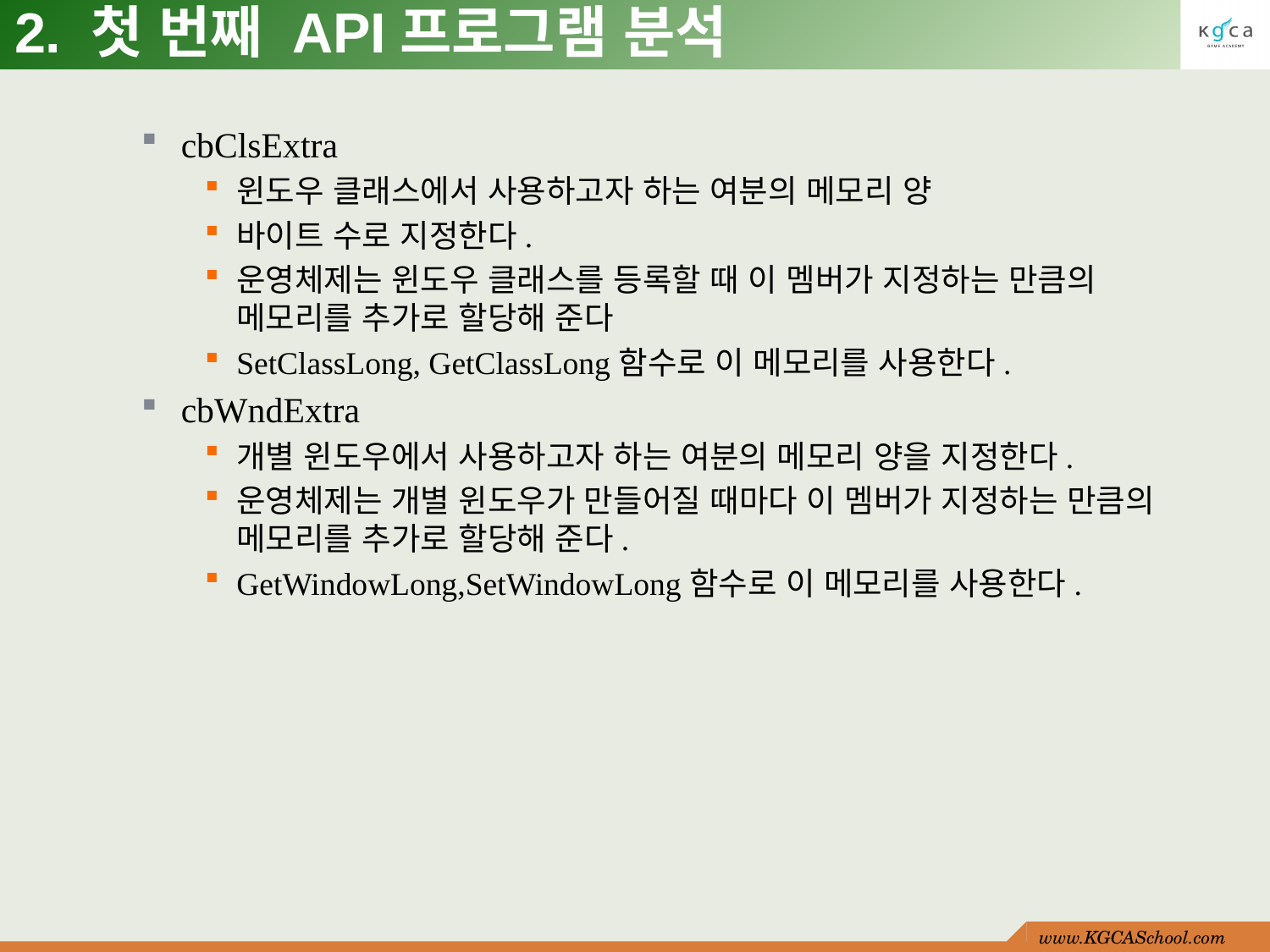

# 2. 첫 번째 API프로그램 분석
cbClsExtra
윈도우 클래스에서 사용하고자 하는 여분의 메모리 양
바이트 수로 지정한다.
운영체제는 윈도우 클래스를 등록할 때 이 멤버가 지정하는 만큼의 메모리를 추가로 할당해 준다
SetClassLong, GetClassLong함수로 이 메모리를 사용한다.
cbWndExtra
개별 윈도우에서 사용하고자 하는 여분의 메모리 양을 지정한다.
운영체제는 개별 윈도우가 만들어질 때마다 이 멤버가 지정하는 만큼의 메모리를 추가로 할당해 준다.
GetWindowLong,SetWindowLong함수로 이 메모리를 사용한다.